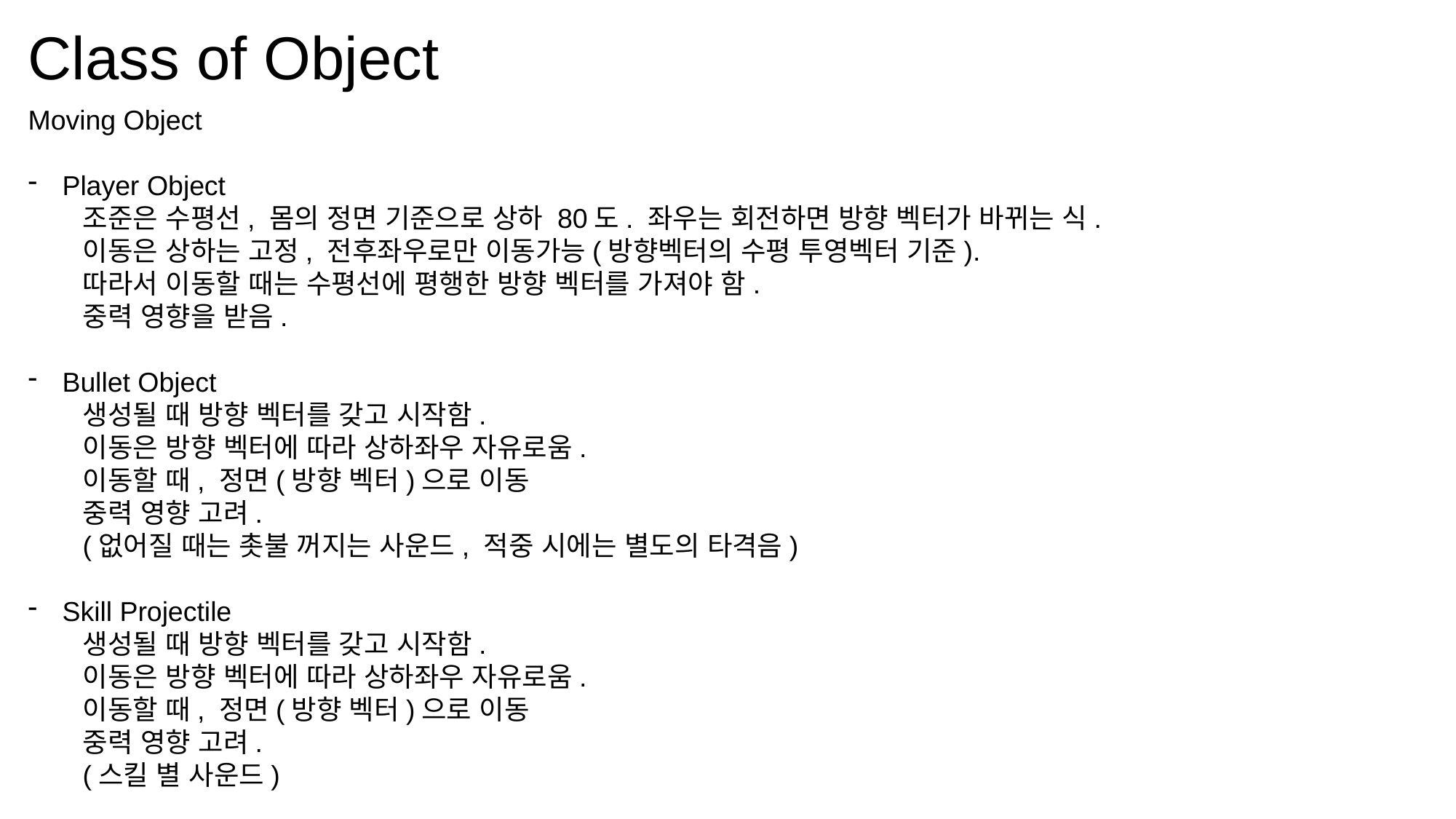

Class of Object
Moving Object

Player Object
조준은 수평선, 몸의 정면 기준으로 상하 80도. 좌우는 회전하면 방향 벡터가 바뀌는 식.
이동은 상하는 고정, 전후좌우로만 이동가능(방향벡터의 수평 투영벡터 기준).
따라서 이동할 때는 수평선에 평행한 방향 벡터를 가져야 함.
중력 영향을 받음.

Bullet Object
생성될 때 방향 벡터를 갖고 시작함.
이동은 방향 벡터에 따라 상하좌우 자유로움.
이동할 때, 정면(방향 벡터)으로 이동
중력 영향 고려.
(없어질 때는 촛불 꺼지는 사운드, 적중 시에는 별도의 타격음)

Skill Projectile
생성될 때 방향 벡터를 갖고 시작함.
이동은 방향 벡터에 따라 상하좌우 자유로움.
이동할 때, 정면(방향 벡터)으로 이동
중력 영향 고려.
(스킬 별 사운드)